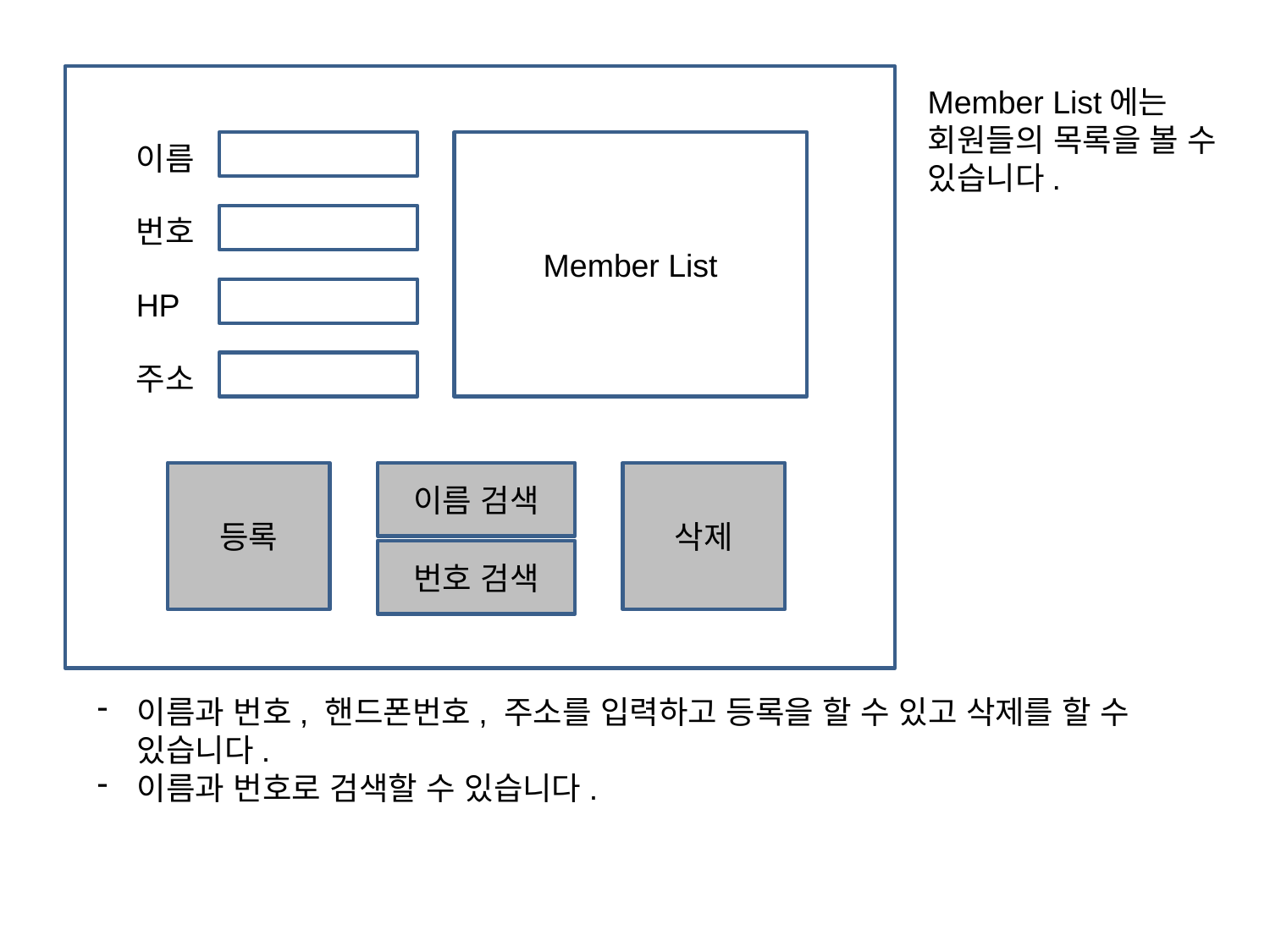

이름

Member List
번호

HP

주소

등록
이름 검색
삭제
번호 검색
Member List에는 회원들의 목록을 볼 수 있습니다.
이름과 번호, 핸드폰번호, 주소를 입력하고 등록을 할 수 있고 삭제를 할 수 있습니다.
이름과 번호로 검색할 수 있습니다.